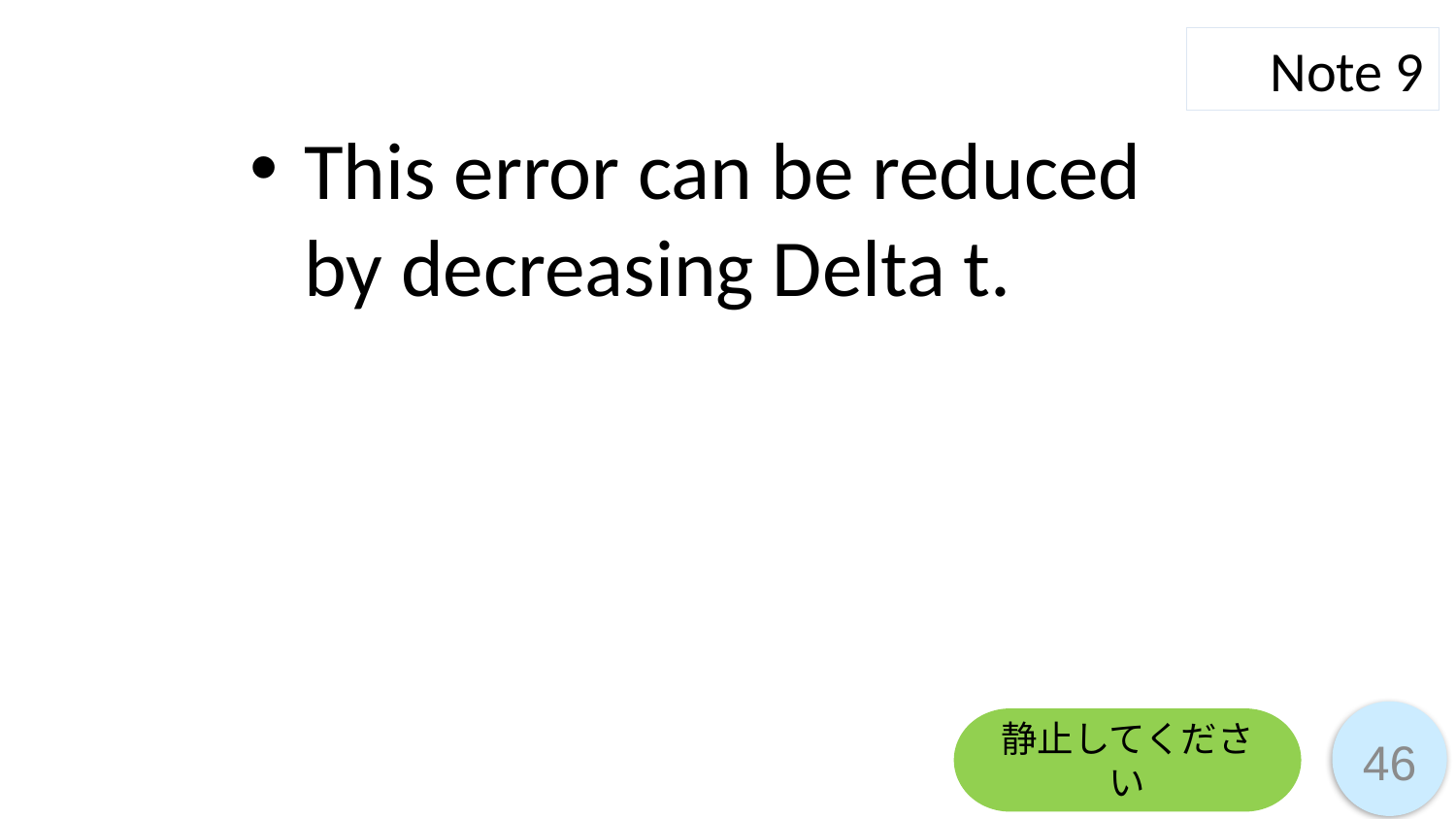

Note 9
This error can be reduced by decreasing Delta t.

静止してください
46